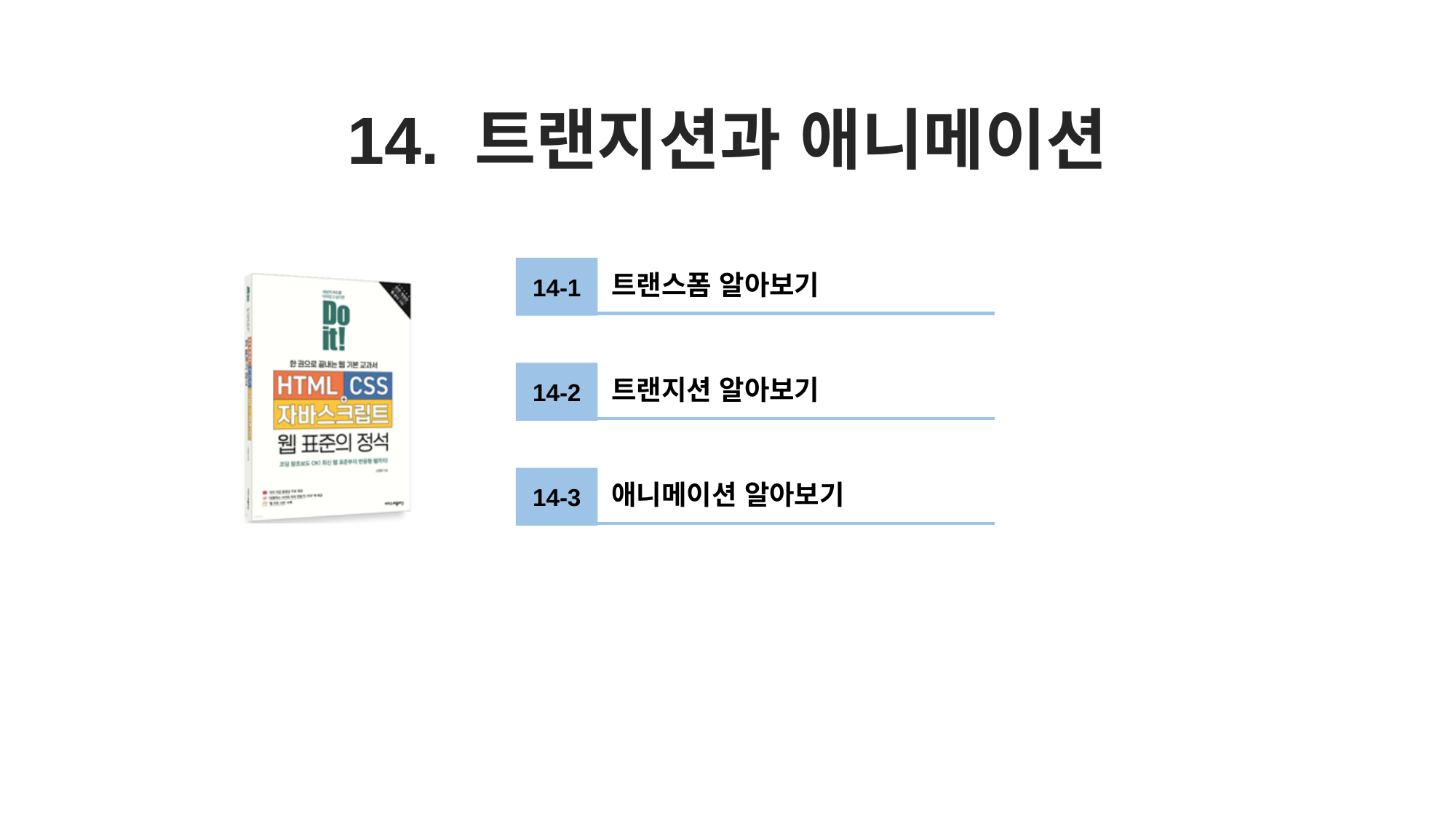

# 14. 트랜지션과 애니메이션
14-1
트랜스폼 알아보기
14-2
트랜지션 알아보기
14-3
애니메이션 알아보기